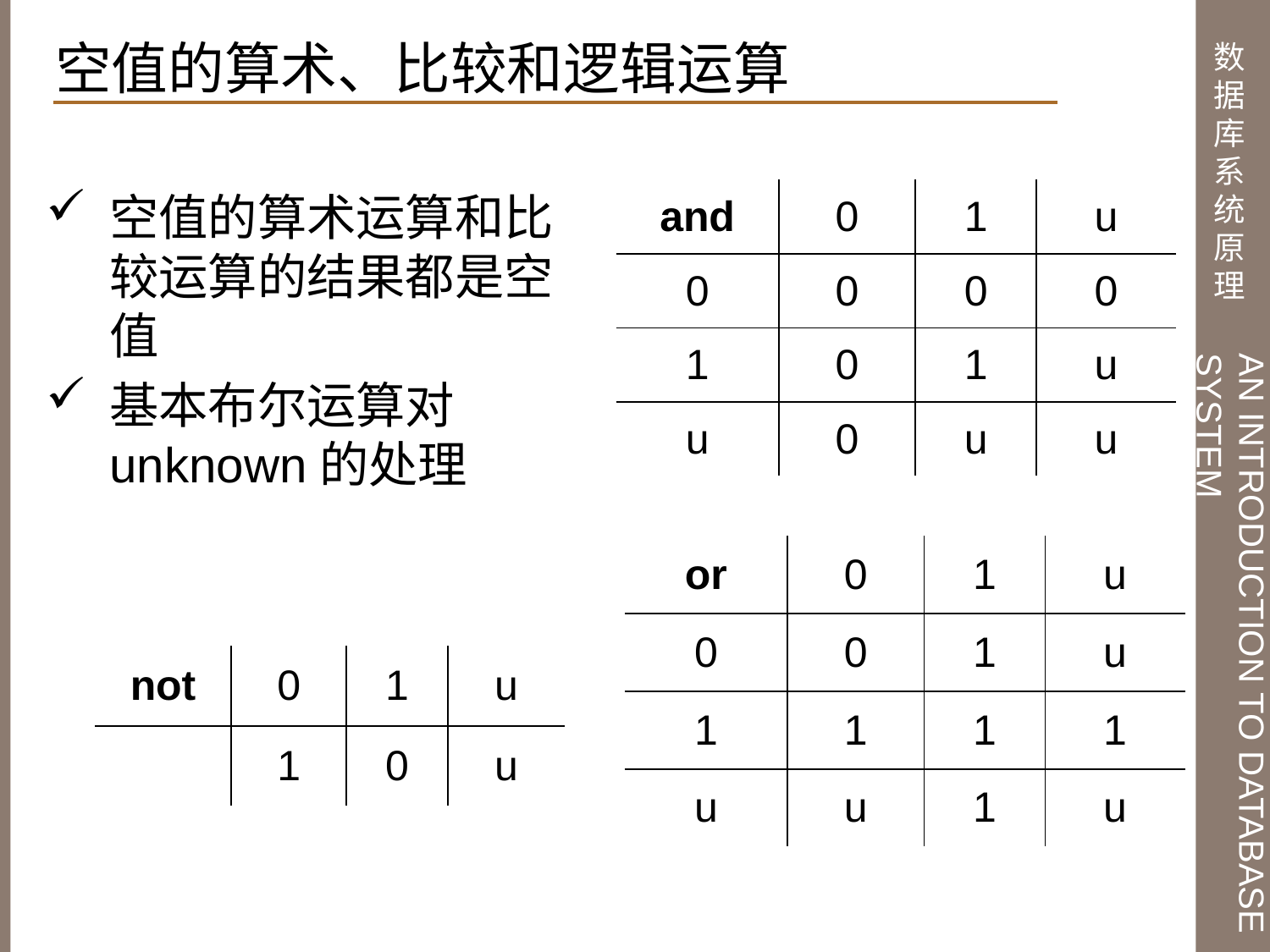

空值的算术、比较和逻辑运算
空值的算术运算和比较运算的结果都是空值
基本布尔运算对unknown的处理
| and | 0 | 1 | u |
| --- | --- | --- | --- |
| 0 | 0 | 0 | 0 |
| 1 | 0 | 1 | u |
| u | 0 | u | u |
| or | 0 | 1 | u |
| --- | --- | --- | --- |
| 0 | 0 | 1 | u |
| 1 | 1 | 1 | 1 |
| u | u | 1 | u |
| not | 0 | 1 | u |
| --- | --- | --- | --- |
|  | 1 | 0 | u |